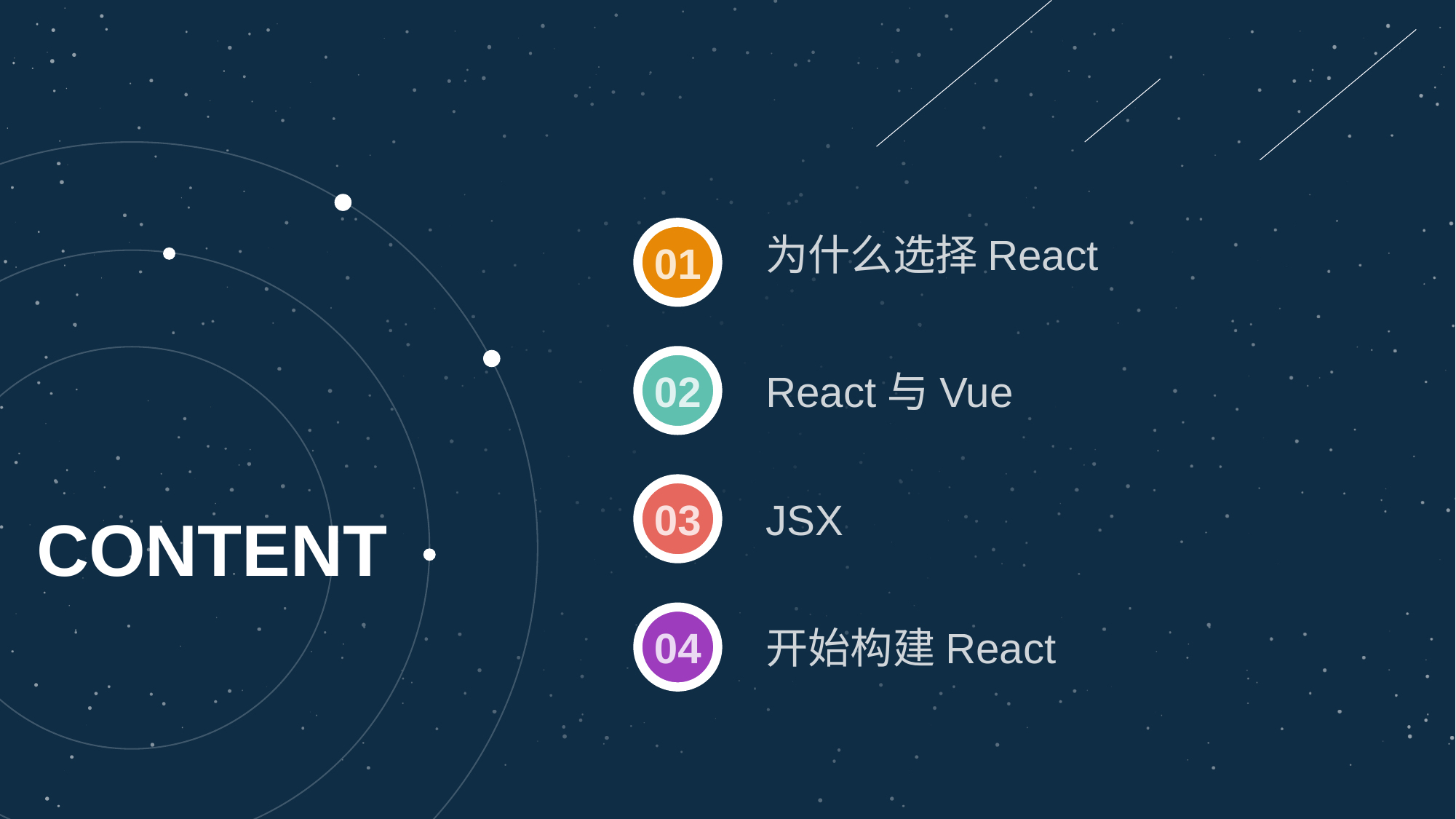

01
为什么选择React

02
React与Vue

03
JSX
CONTENT

04
开始构建React